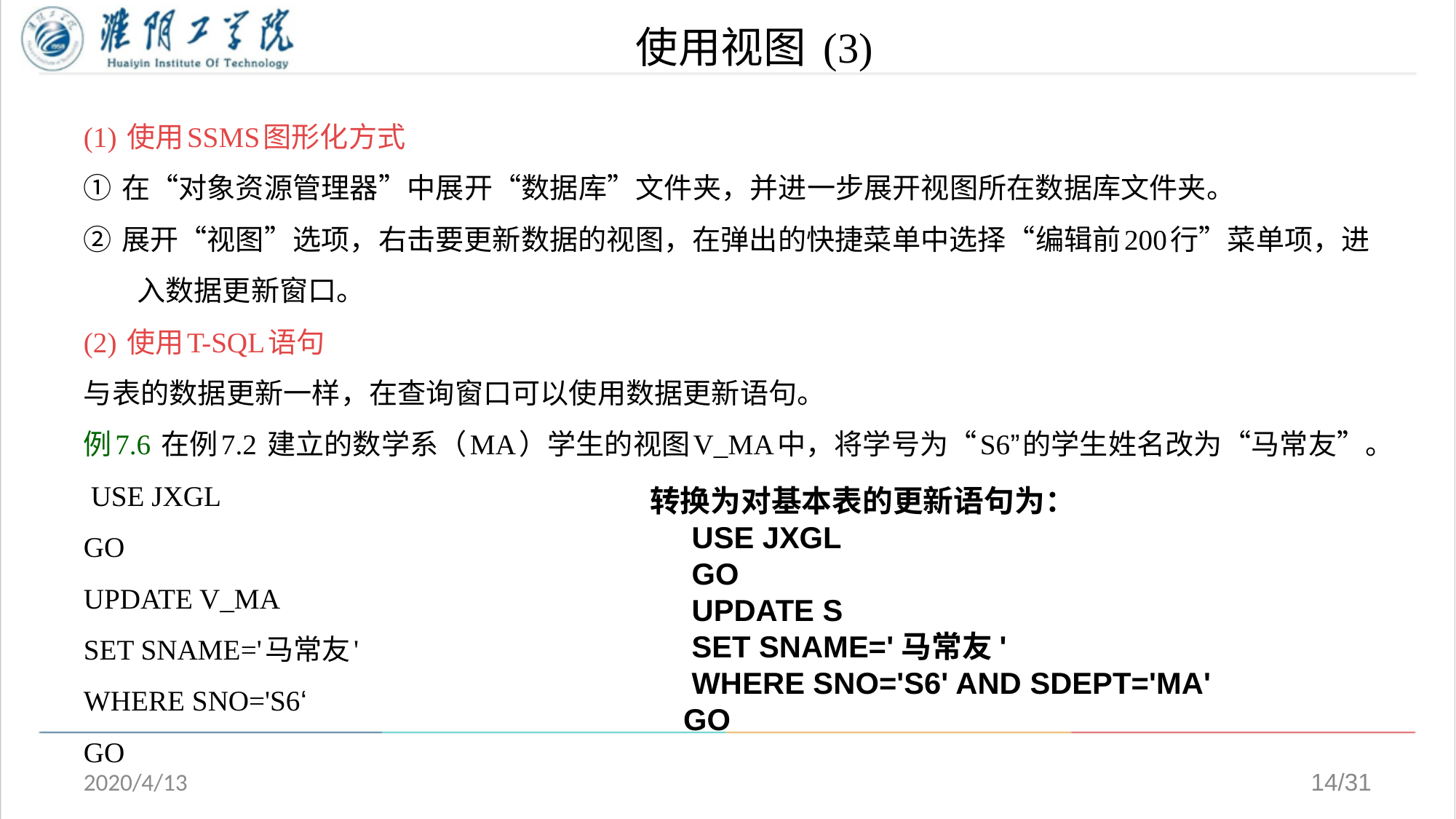

# 使用视图 (3)
(1) 使用SSMS图形化方式
① 在“对象资源管理器”中展开“数据库”文件夹，并进一步展开视图所在数据库文件夹。
② 展开“视图”选项，右击要更新数据的视图，在弹出的快捷菜单中选择“编辑前200行”菜单项，进入数据更新窗口。
(2) 使用T-SQL语句
与表的数据更新一样，在查询窗口可以使用数据更新语句。
例7.6 在例7.2 建立的数学系（MA）学生的视图V_MA中，将学号为“S6”的学生姓名改为“马常友”。
 USE JXGL
GO
UPDATE V_MA
SET SNAME='马常友'
WHERE SNO='S6‘
GO
转换为对基本表的更新语句为：
     USE JXGL
     GO
     UPDATE S
     SET SNAME='马常友'
     WHERE SNO='S6' AND SDEPT='MA'
    GO
2020/4/13
14/31